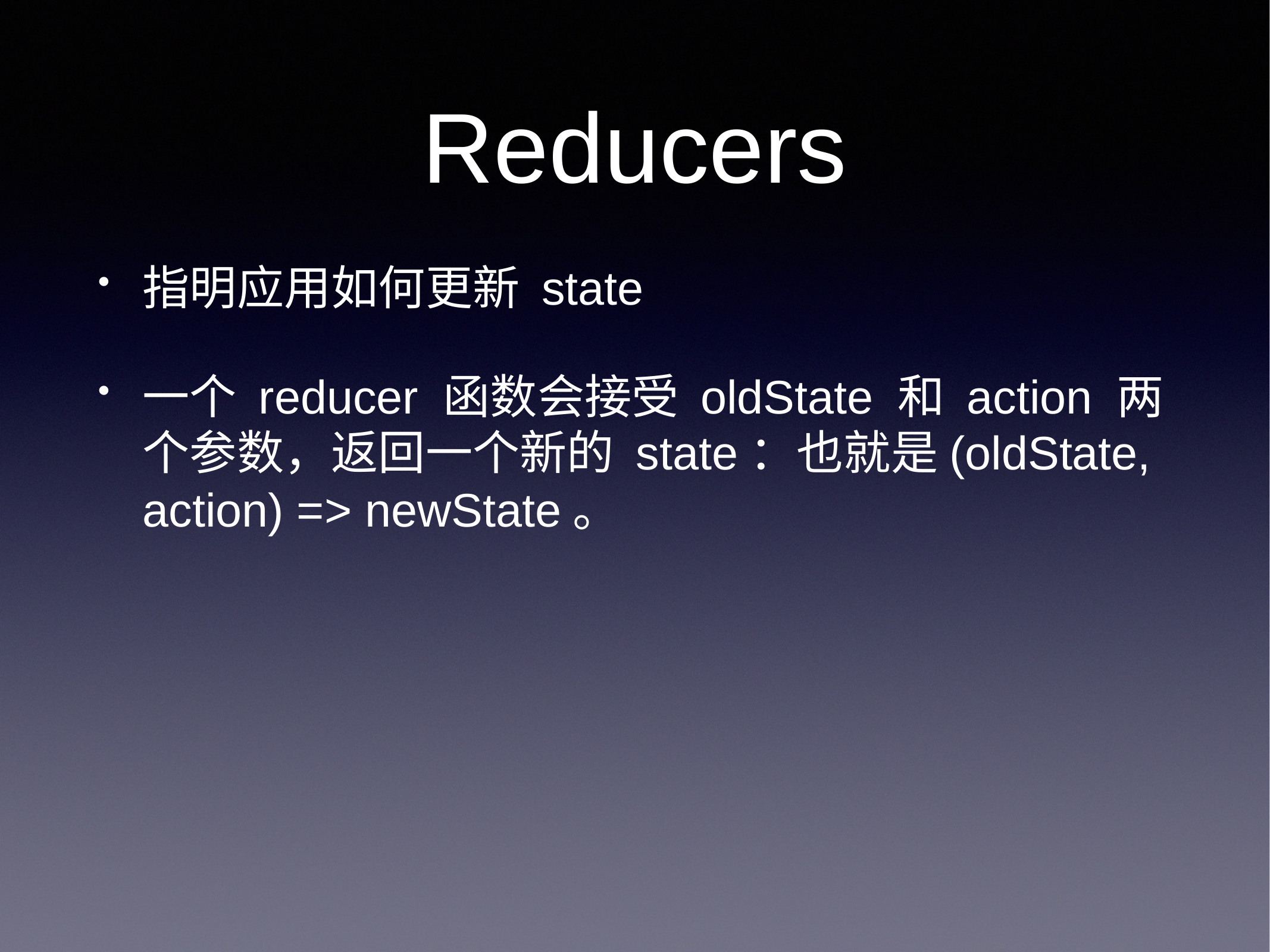

# Reducers
指明应用如何更新 state
一个 reducer 函数会接受 oldState 和 action 两个参数，返回一个新的 state：也就是(oldState, action) => newState。